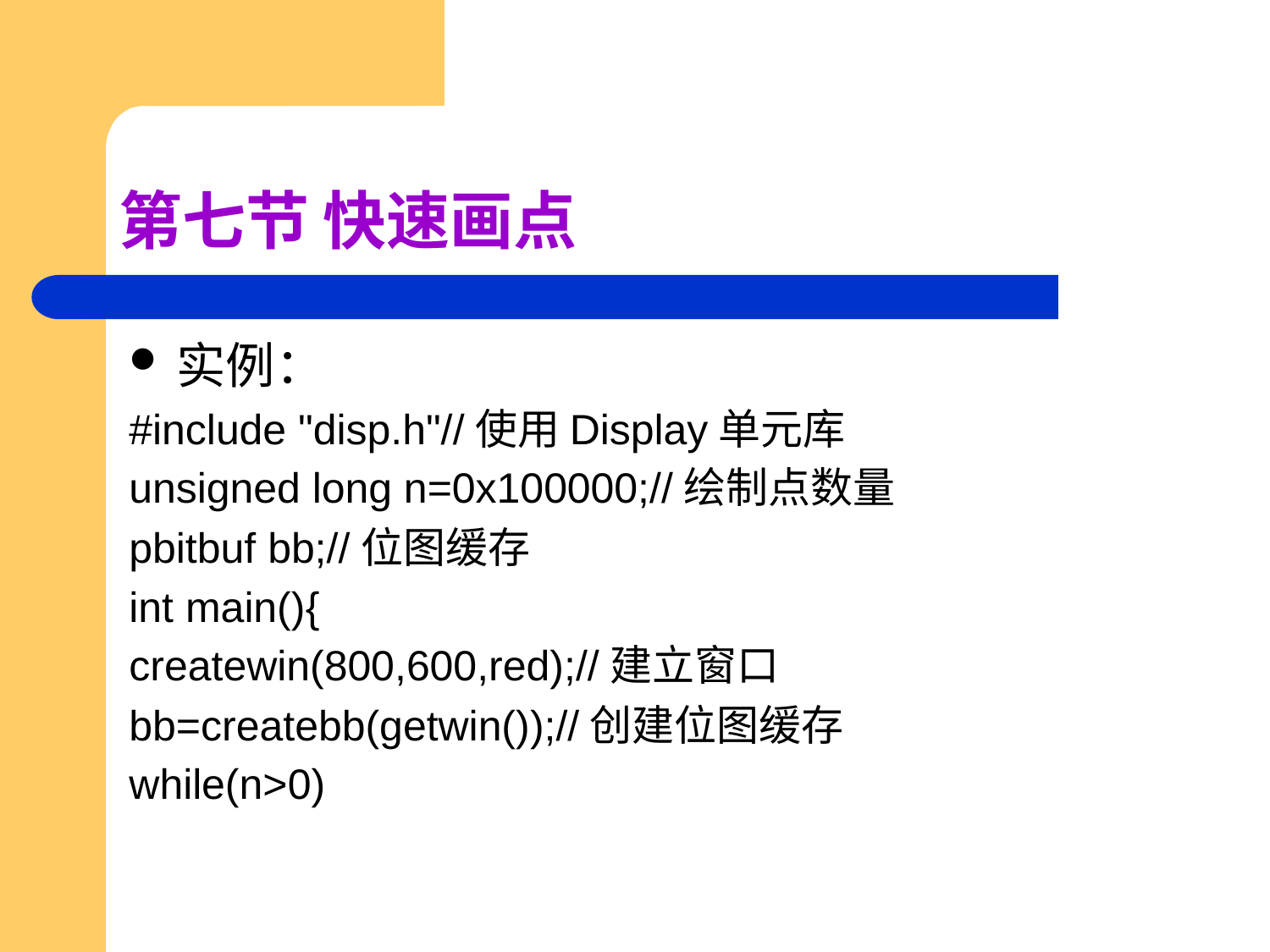

# 第七节 快速画点
实例：
#include "disp.h"//使用Display单元库
unsigned long n=0x100000;//绘制点数量
pbitbuf bb;//位图缓存
int main(){
createwin(800,600,red);//建立窗口
bb=createbb(getwin());//创建位图缓存
while(n>0)